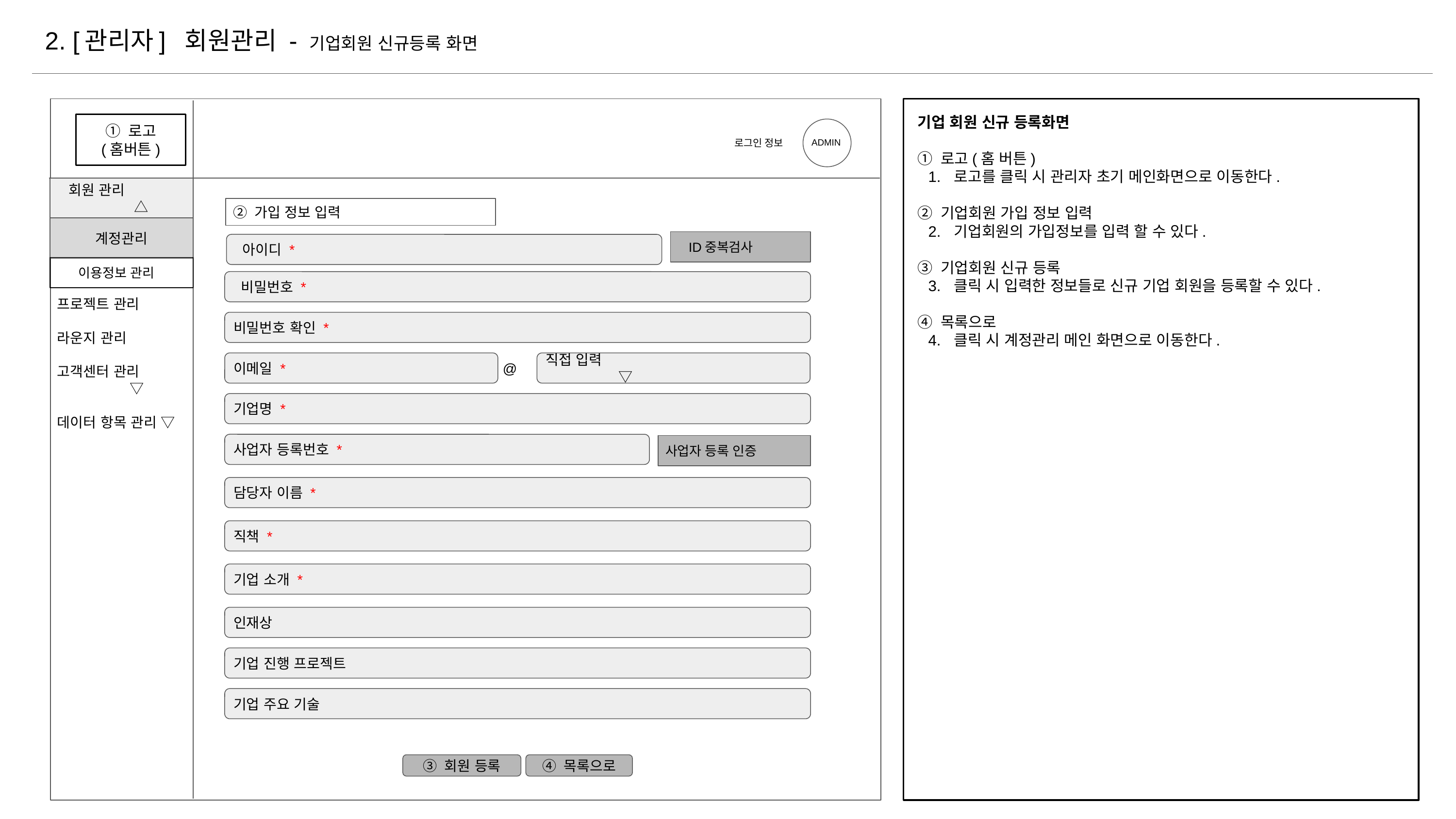

# 2. [관리자]  회원관리 - 기업회원 신규등록 화면

기업 회원 신규 등록화면

① 로고(홈 버튼)
로고를 클릭 시 관리자 초기 메인화면으로 이동한다.

② 기업회원 가입 정보 입력
기업회원의 가입정보를 입력 할 수 있다.

③ 기업회원 신규 등록
클릭 시 입력한 정보들로 신규 기업 회원을 등록할 수 있다.

④ 목록으로
클릭 시 계정관리 메인 화면으로 이동한다.

① 로고
(홈버튼)

로그인 정보
ADMIN
  회원 관리	 	 △
② 가입 정보 입력
계정관리
   ID중복검사
 아이디 *
     이용정보 관리
 비밀번호 *
프로젝트 관리

라운지 관리

고객센터 관리   	▽

데이터 항목 관리 ▽

비밀번호 확인 *
@
직접 입력              			▽
이메일 *
기업명 *
사업자 등록번호 *
사업자 등록 인증
담당자 이름 *
직책 *
기업 소개 *
인재상
기업 진행 프로젝트
기업 주요 기술
③ 회원 등록
④ 목록으로